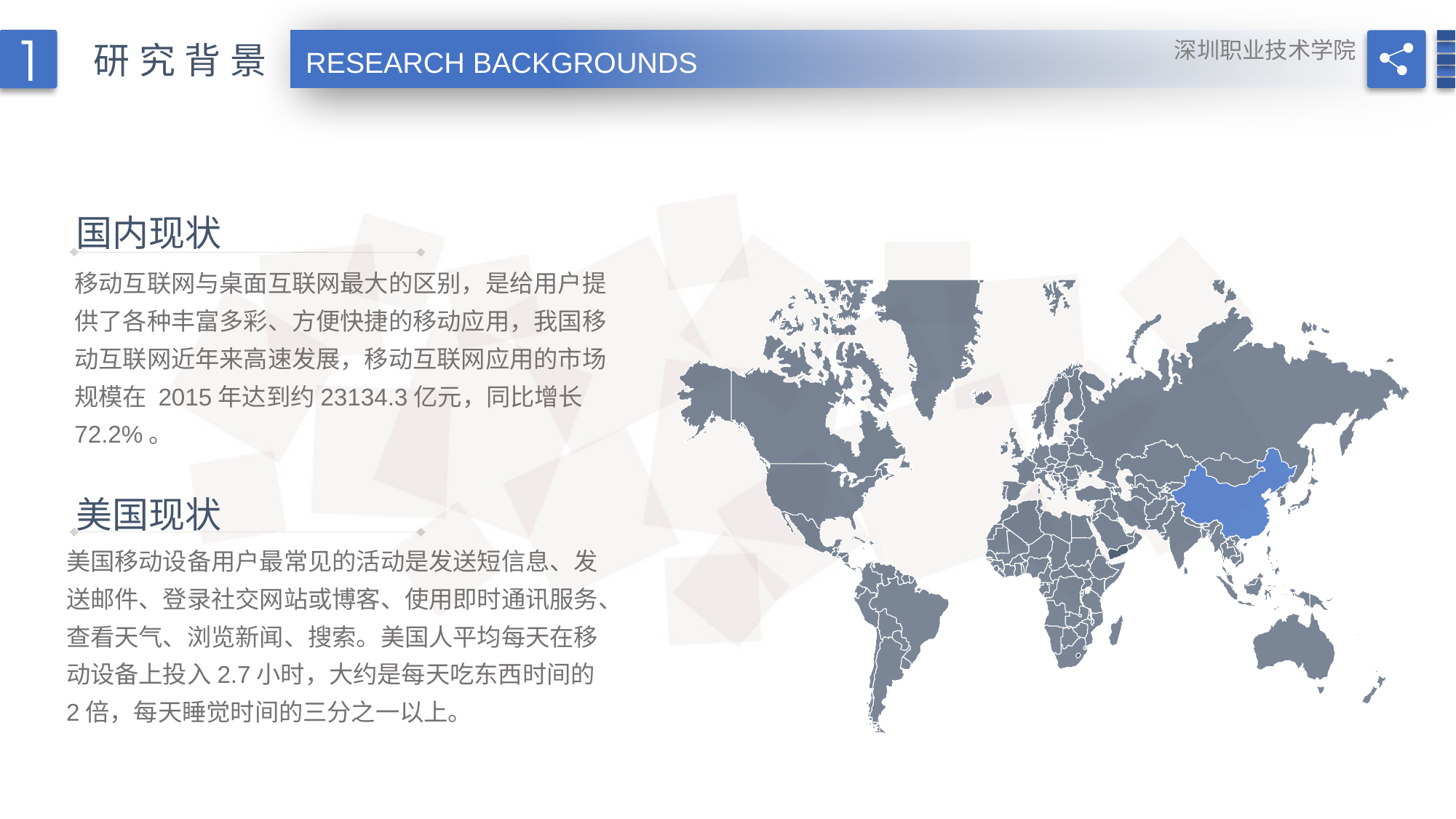

1
深圳职业技术学院

研究背景
RESEARCH BACKGROUNDS
国内现状
移动互联网与桌面互联网最大的区别，是给用户提供了各种丰富多彩、方便快捷的移动应用，我国移动互联网近年来高速发展，移动互联网应用的市场规模在 2015年达到约23134.3亿元，同比增长72.2%。

美国现状
美国移动设备用户最常见的活动是发送短信息、发送邮件、登录社交网站或博客、使用即时通讯服务、查看天气、浏览新闻、搜索。美国人平均每天在移动设备上投入2.7小时，大约是每天吃东西时间的2倍，每天睡觉时间的三分之一以上。